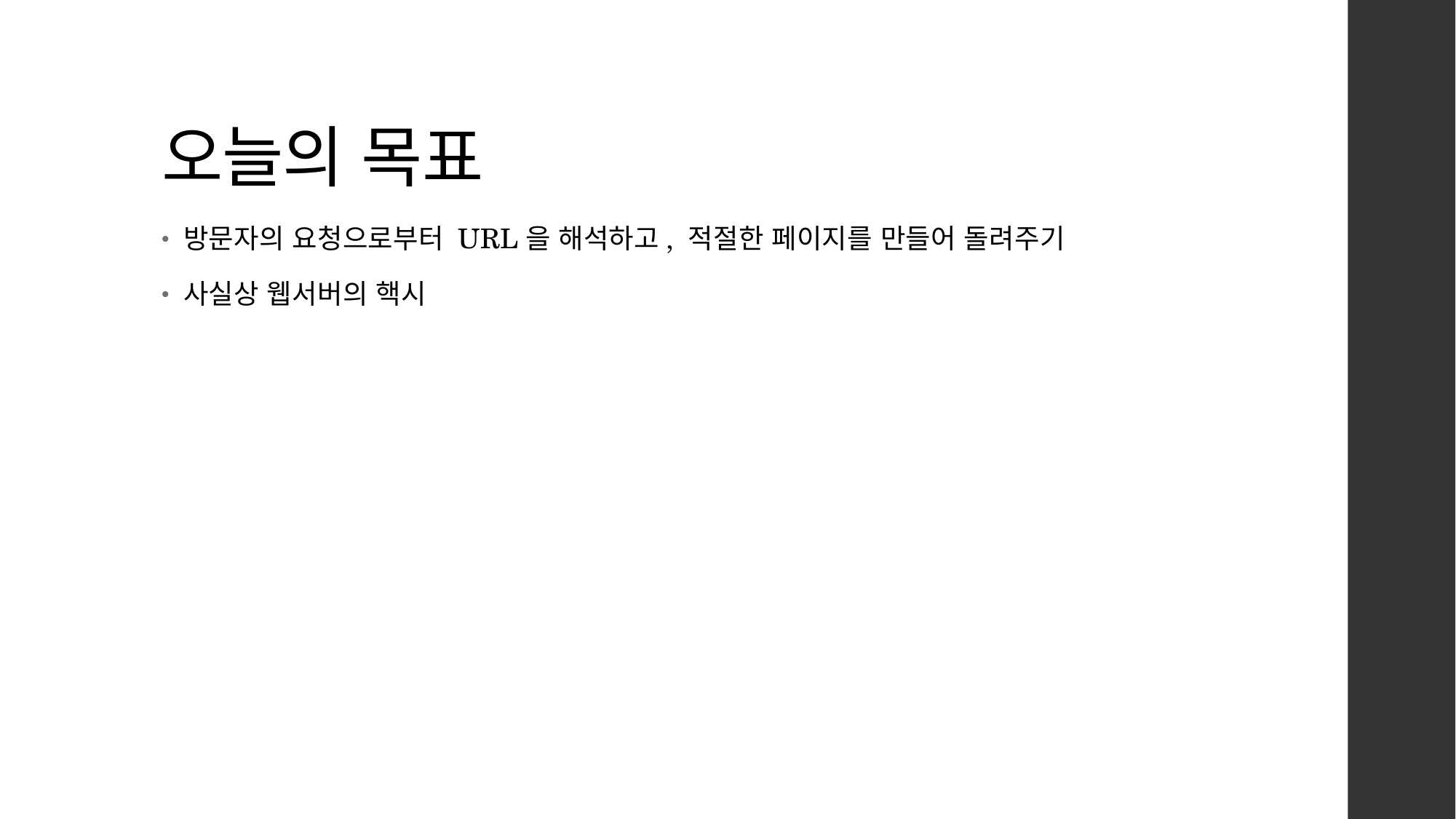

# 오늘의 목표
방문자의 요청으로부터 URL을 해석하고, 적절한 페이지를 만들어 돌려주기
사실상 웹서버의 핵시